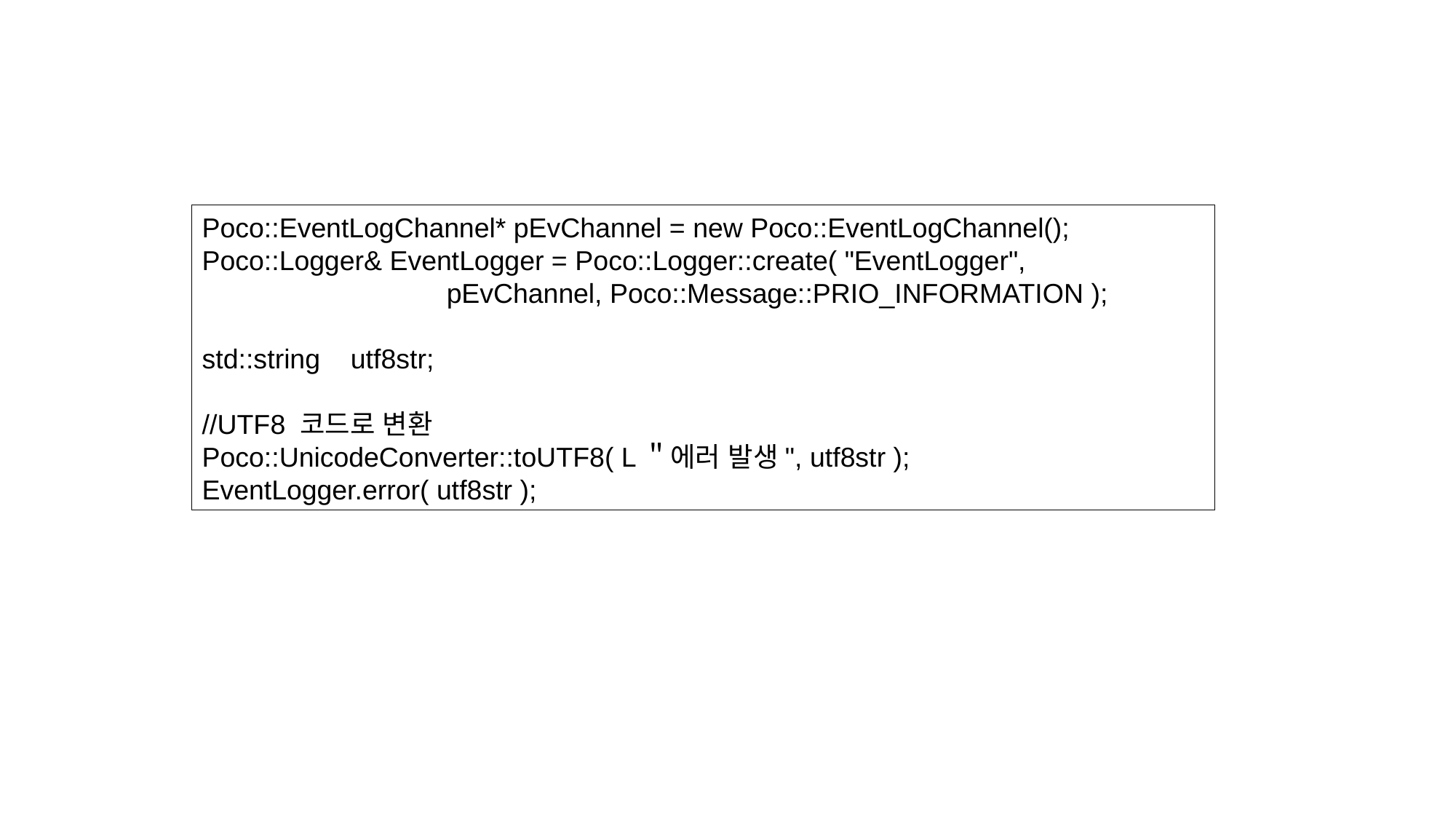

Poco::EventLogChannel* pEvChannel = new Poco::EventLogChannel();
Poco::Logger& EventLogger = Poco::Logger::create( "EventLogger",
                                pEvChannel, Poco::Message::PRIO_INFORMATION );

std::string    utf8str;

//UTF8 코드로 변환
Poco::UnicodeConverter::toUTF8( L＂에러 발생", utf8str );
EventLogger.error( utf8str );